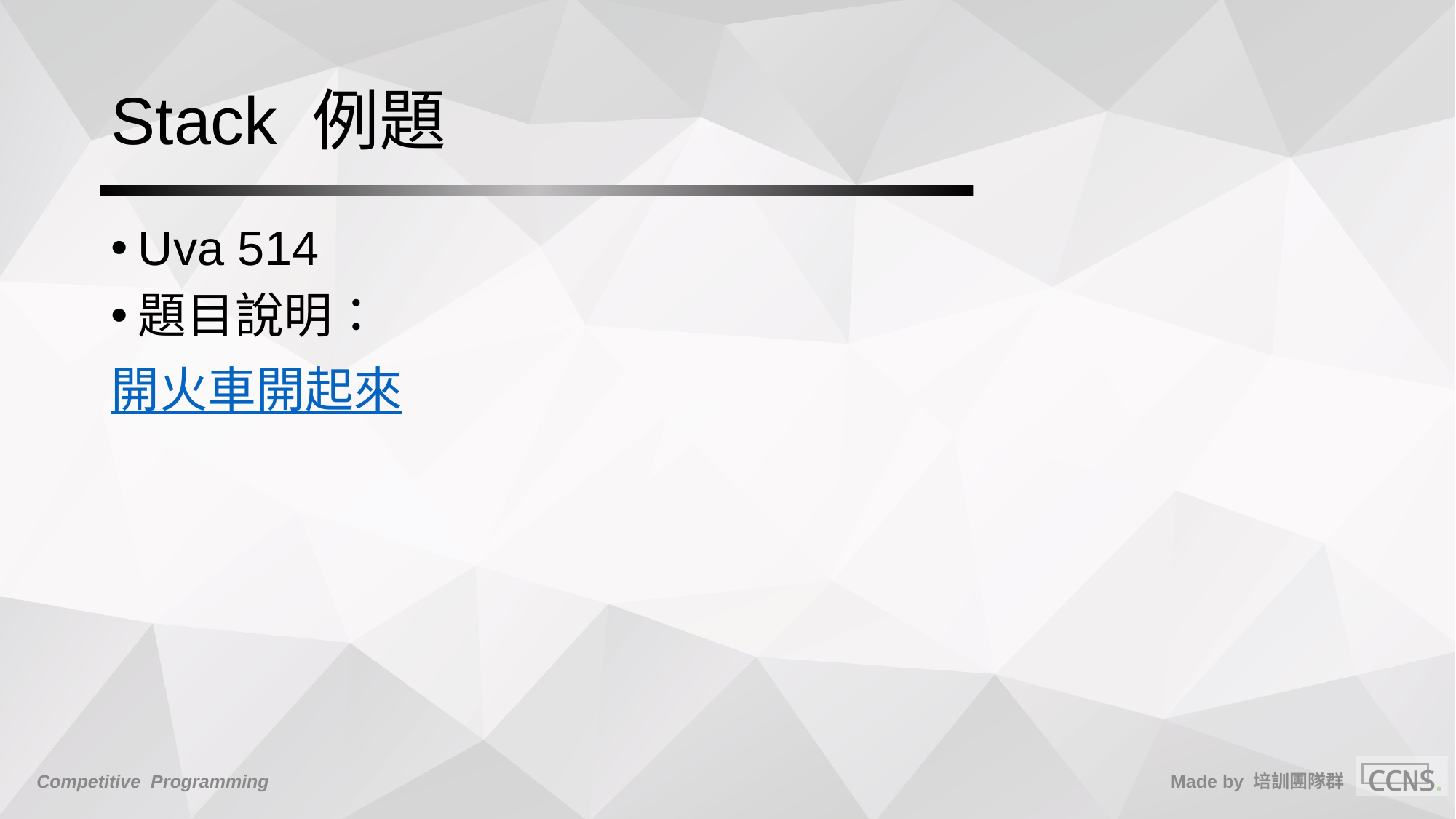

# Stack 例題
Uva 514
題目說明：
開火車開起來